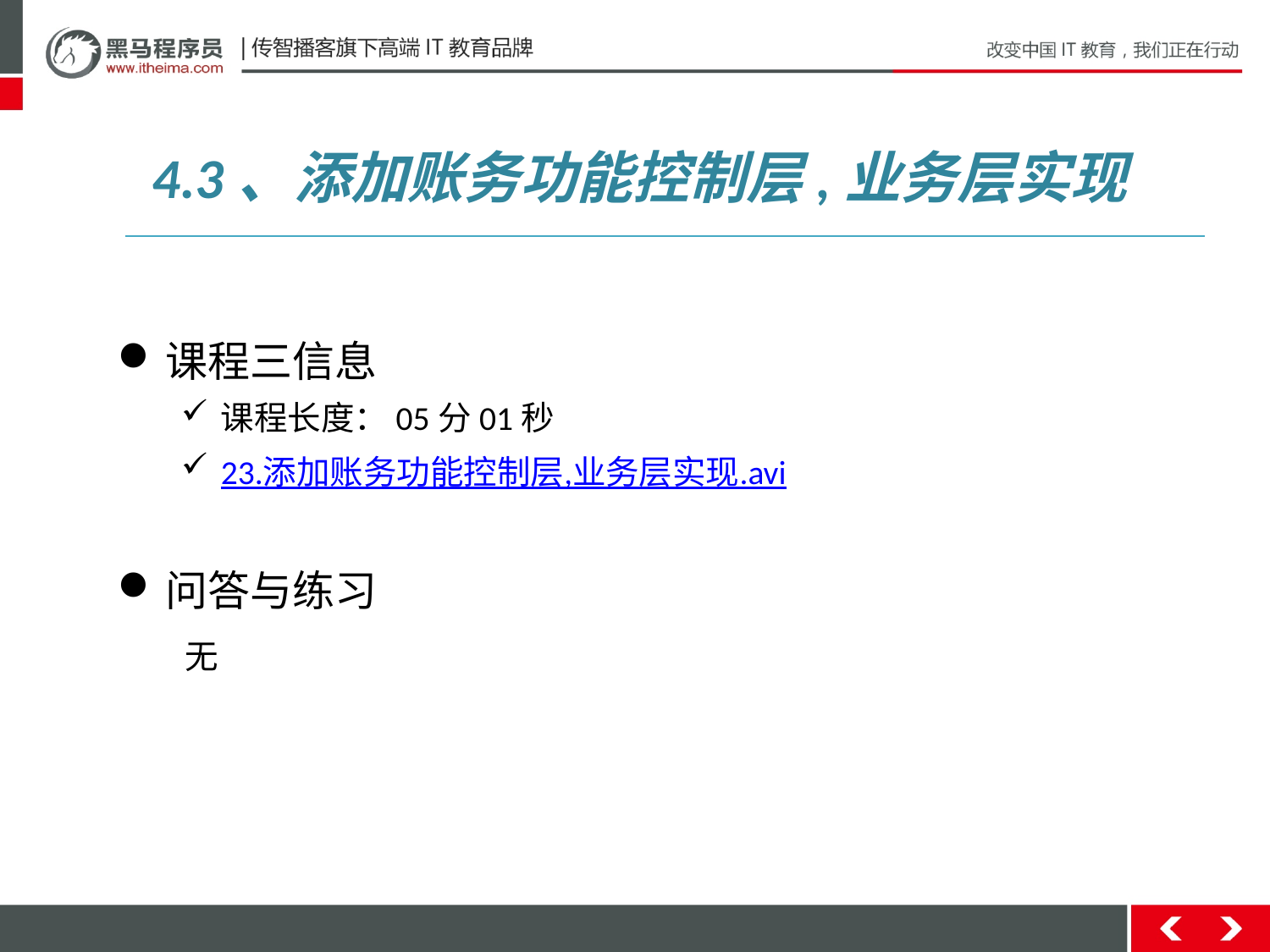

4.3、添加账务功能控制层,业务层实现

课程三信息
课程长度：05分01秒
23.添加账务功能控制层,业务层实现.avi

问答与练习
      无